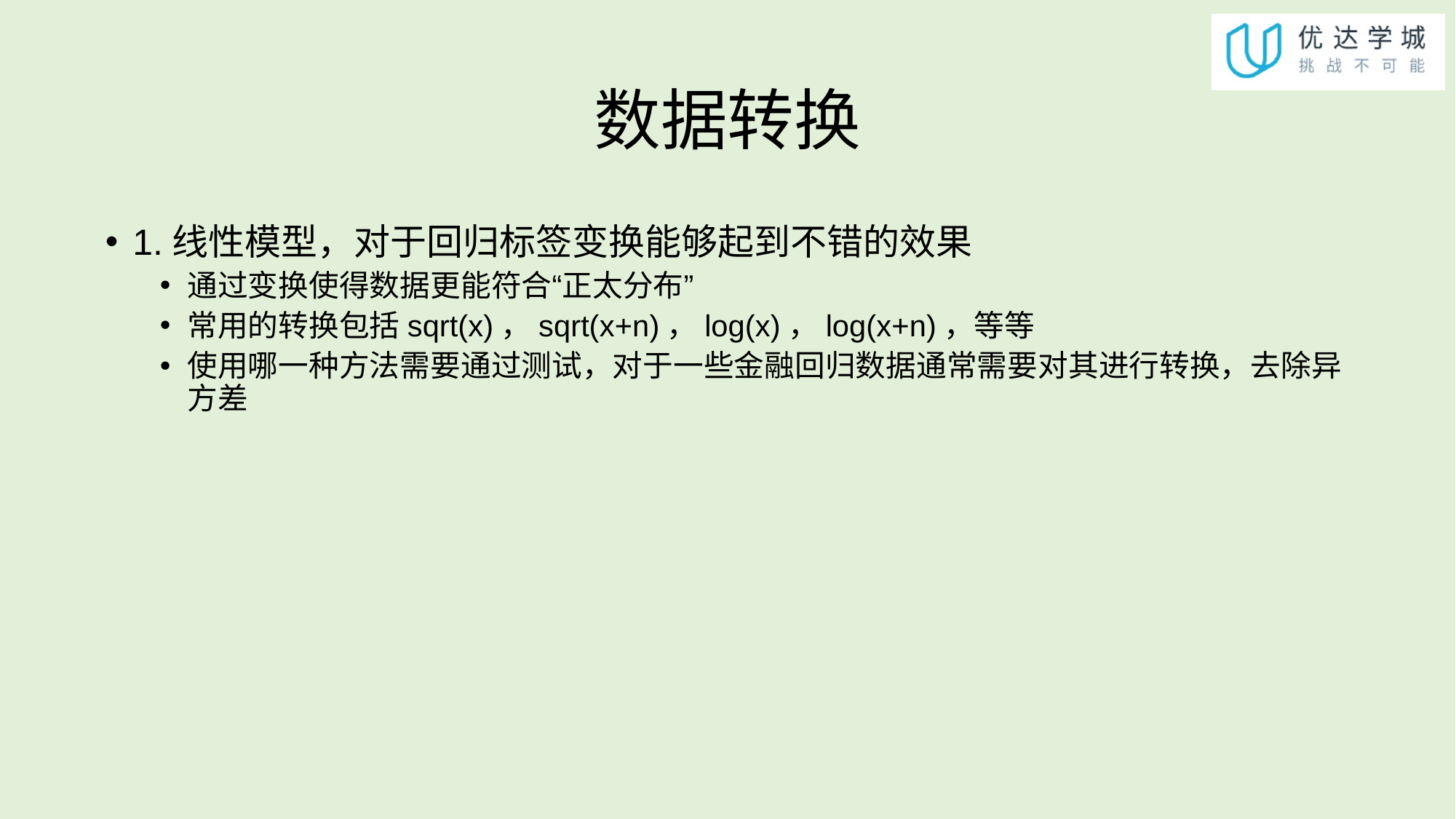

# 数据转换
1.线性模型，对于回归标签变换能够起到不错的效果
通过变换使得数据更能符合“正太分布”
常用的转换包括sqrt(x)，sqrt(x+n)，log(x)，log(x+n)，等等
使用哪一种方法需要通过测试，对于一些金融回归数据通常需要对其进行转换，去除异方差